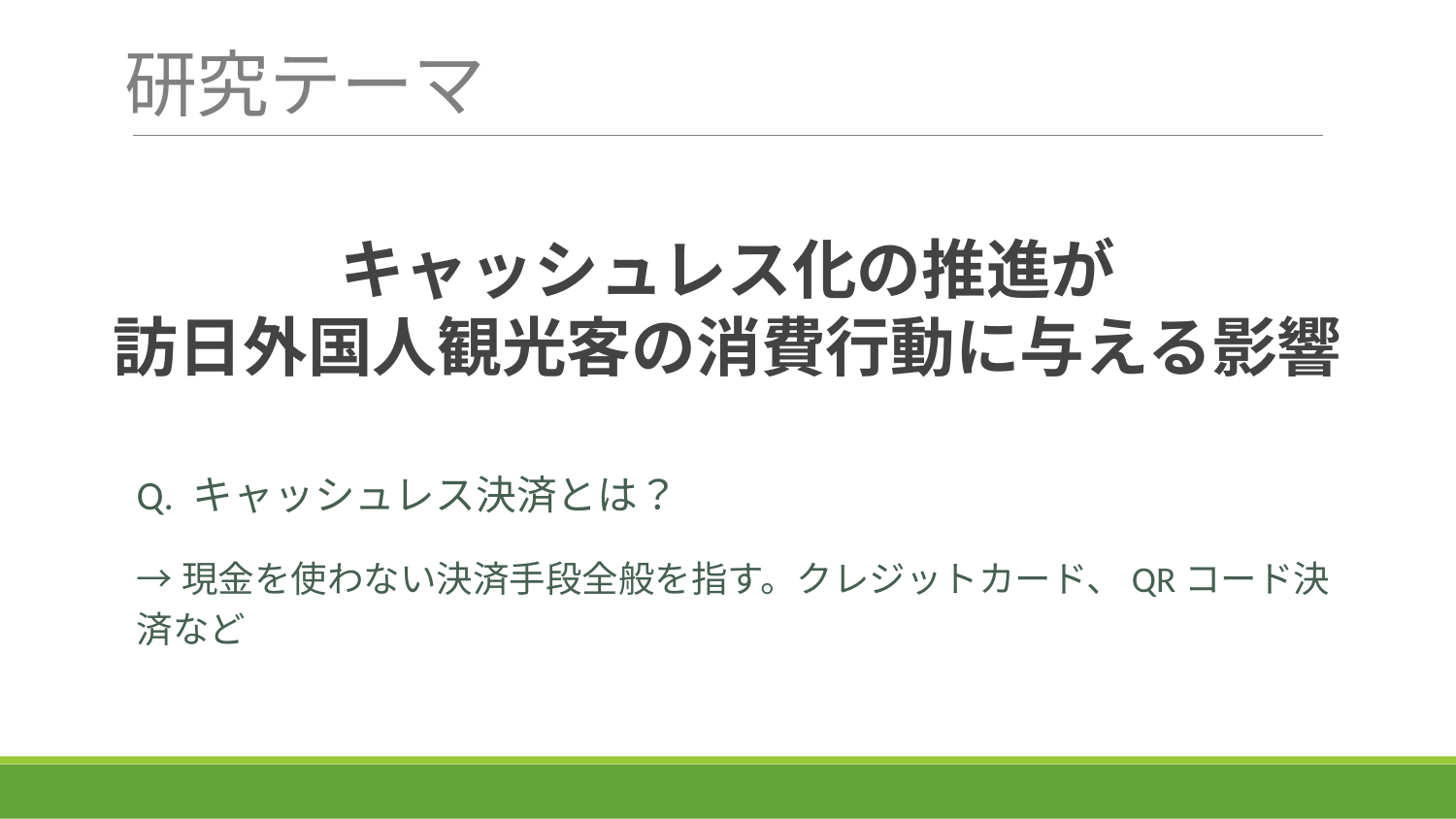

研究テーマ
キャッシュレス化の推進が
訪日外国人観光客の消費行動に与える影響

Q. キャッシュレス決済とは？
→現金を使わない決済手段全般を指す。クレジットカード、QRコード決済など